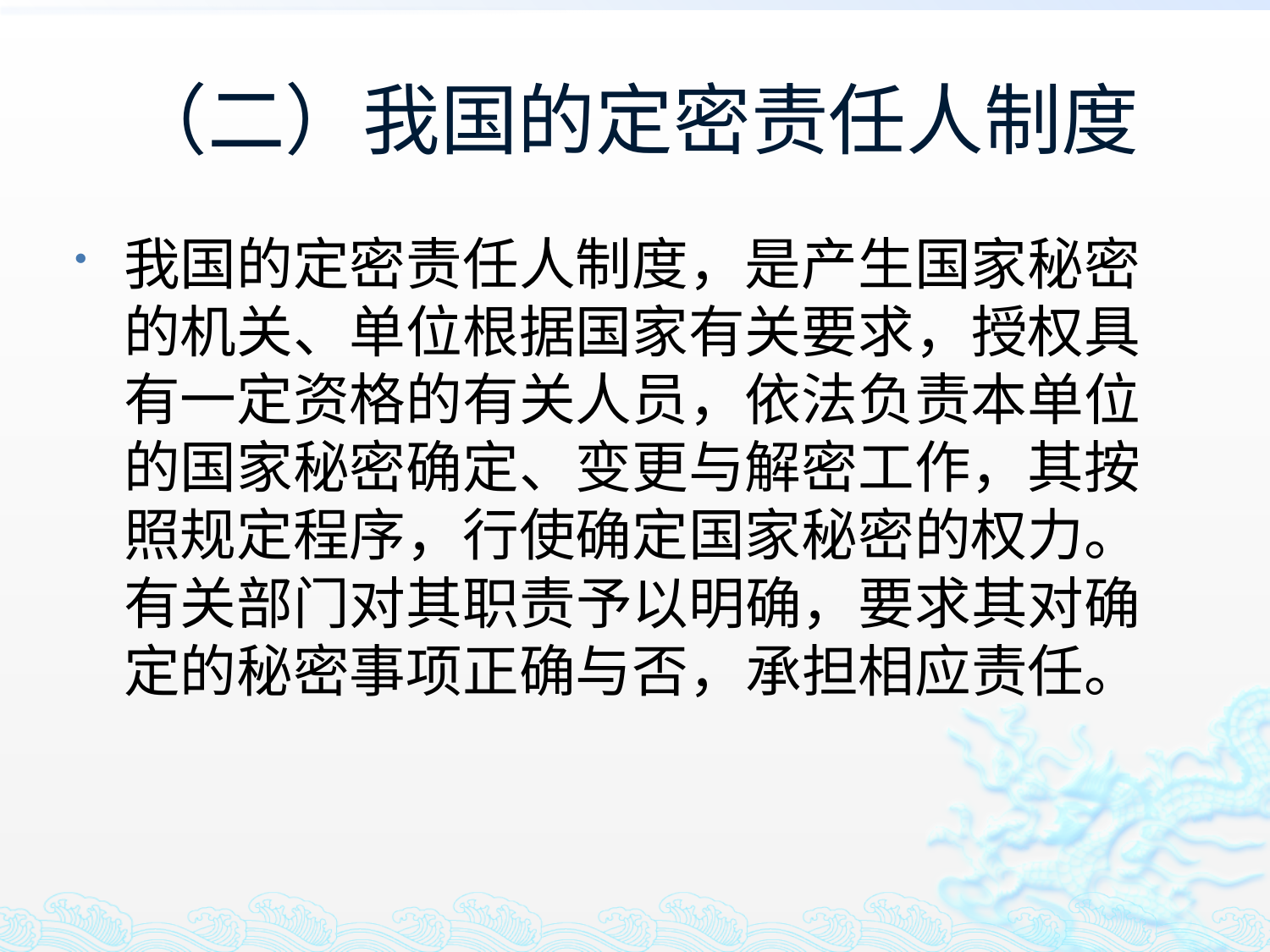

# （二）我国的定密责任人制度
我国的定密责任人制度，是产生国家秘密的机关、单位根据国家有关要求，授权具有一定资格的有关人员，依法负责本单位的国家秘密确定、变更与解密工作，其按照规定程序，行使确定国家秘密的权力。有关部门对其职责予以明确，要求其对确定的秘密事项正确与否，承担相应责任。